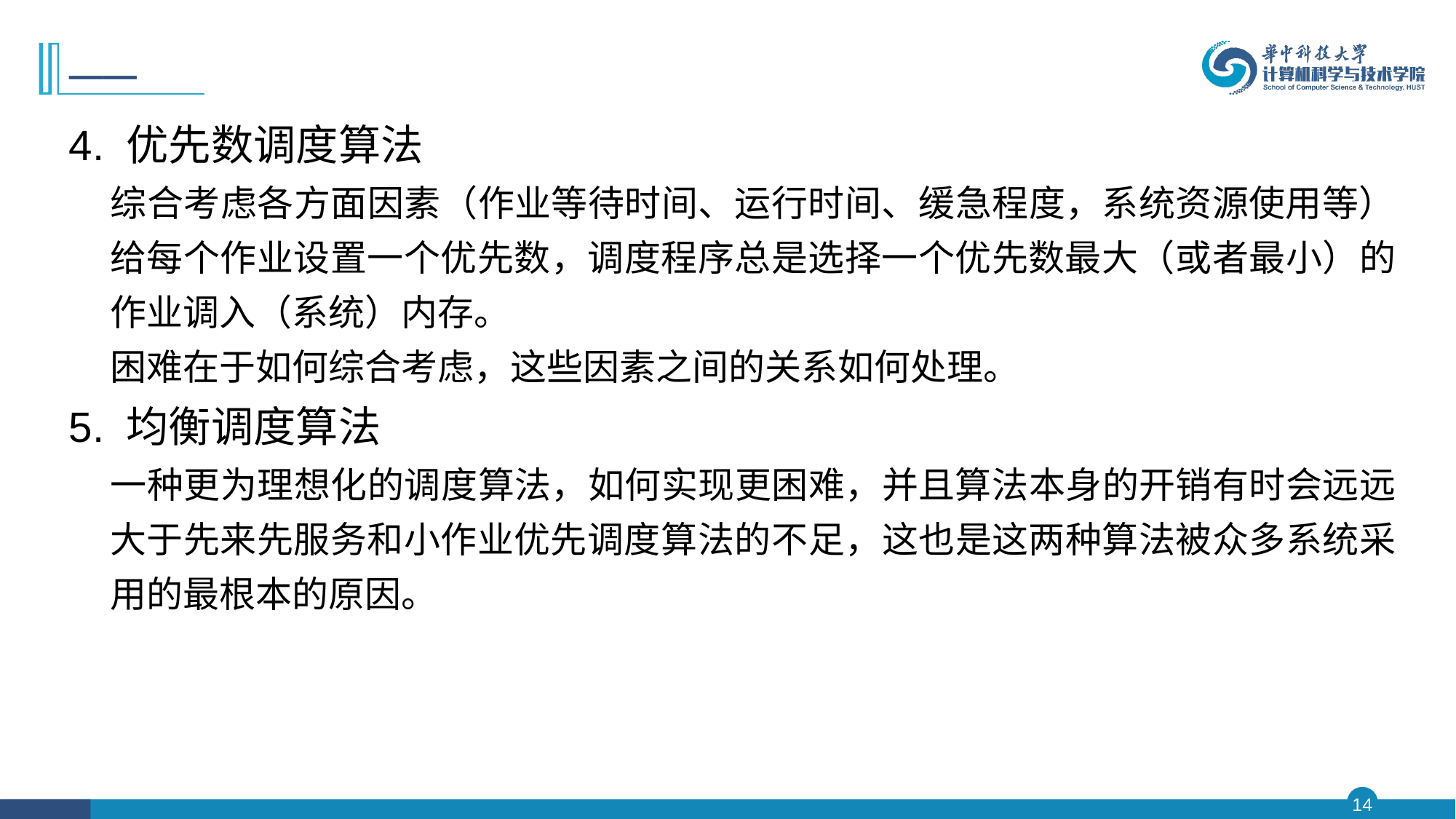

# ——
4. 优先数调度算法
	综合考虑各方面因素（作业等待时间、运行时间、缓急程度，系统资源使用等）给每个作业设置一个优先数，调度程序总是选择一个优先数最大（或者最小）的作业调入（系统）内存。
	困难在于如何综合考虑，这些因素之间的关系如何处理。
5. 均衡调度算法
	一种更为理想化的调度算法，如何实现更困难，并且算法本身的开销有时会远远大于先来先服务和小作业优先调度算法的不足，这也是这两种算法被众多系统采用的最根本的原因。